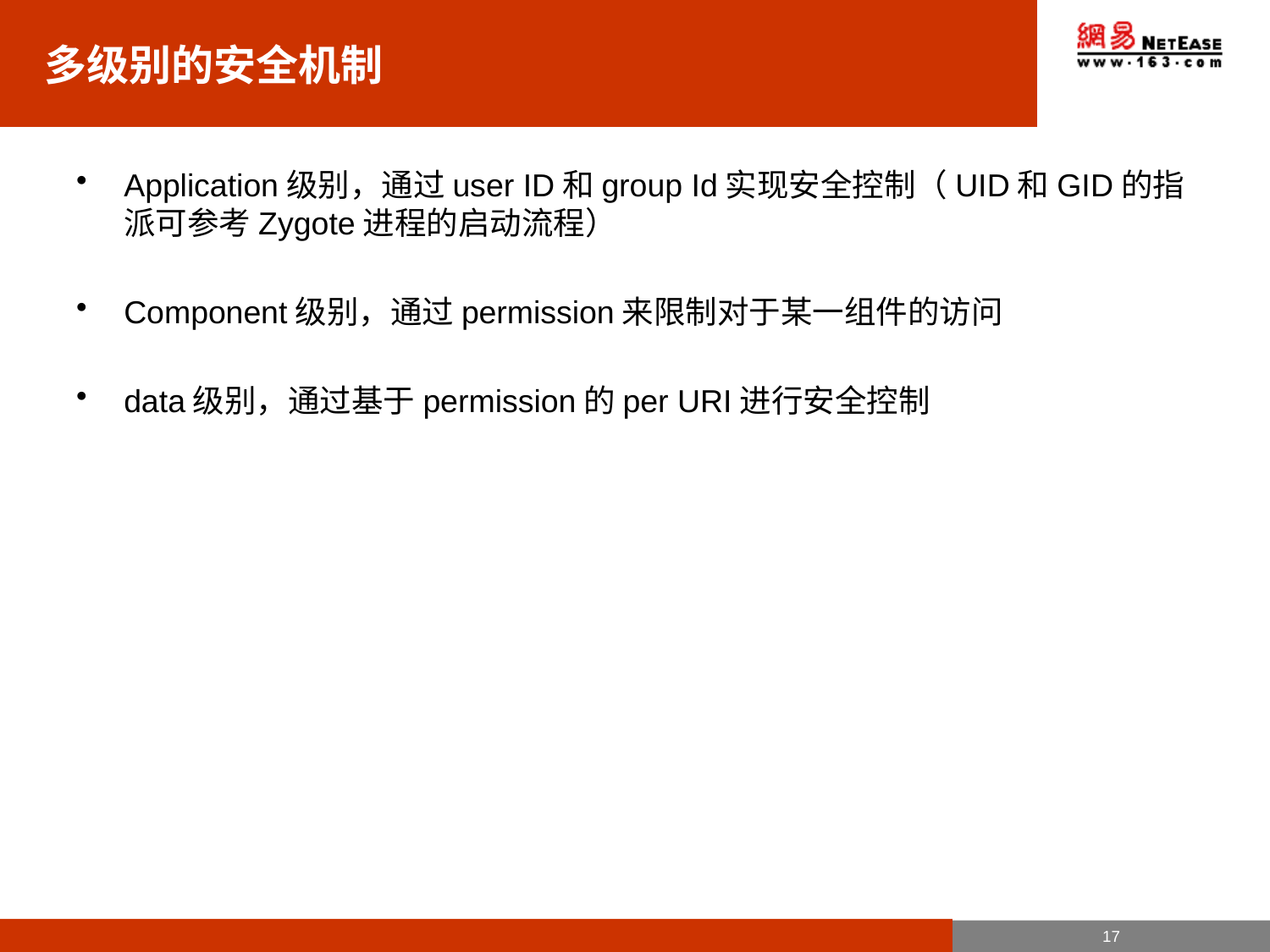

# 多级别的安全机制
Application级别，通过user ID和group Id实现安全控制（UID和GID的指派可参考Zygote进程的启动流程）

Component级别，通过permission来限制对于某一组件的访问

data级别，通过基于permission的per URI进行安全控制

17